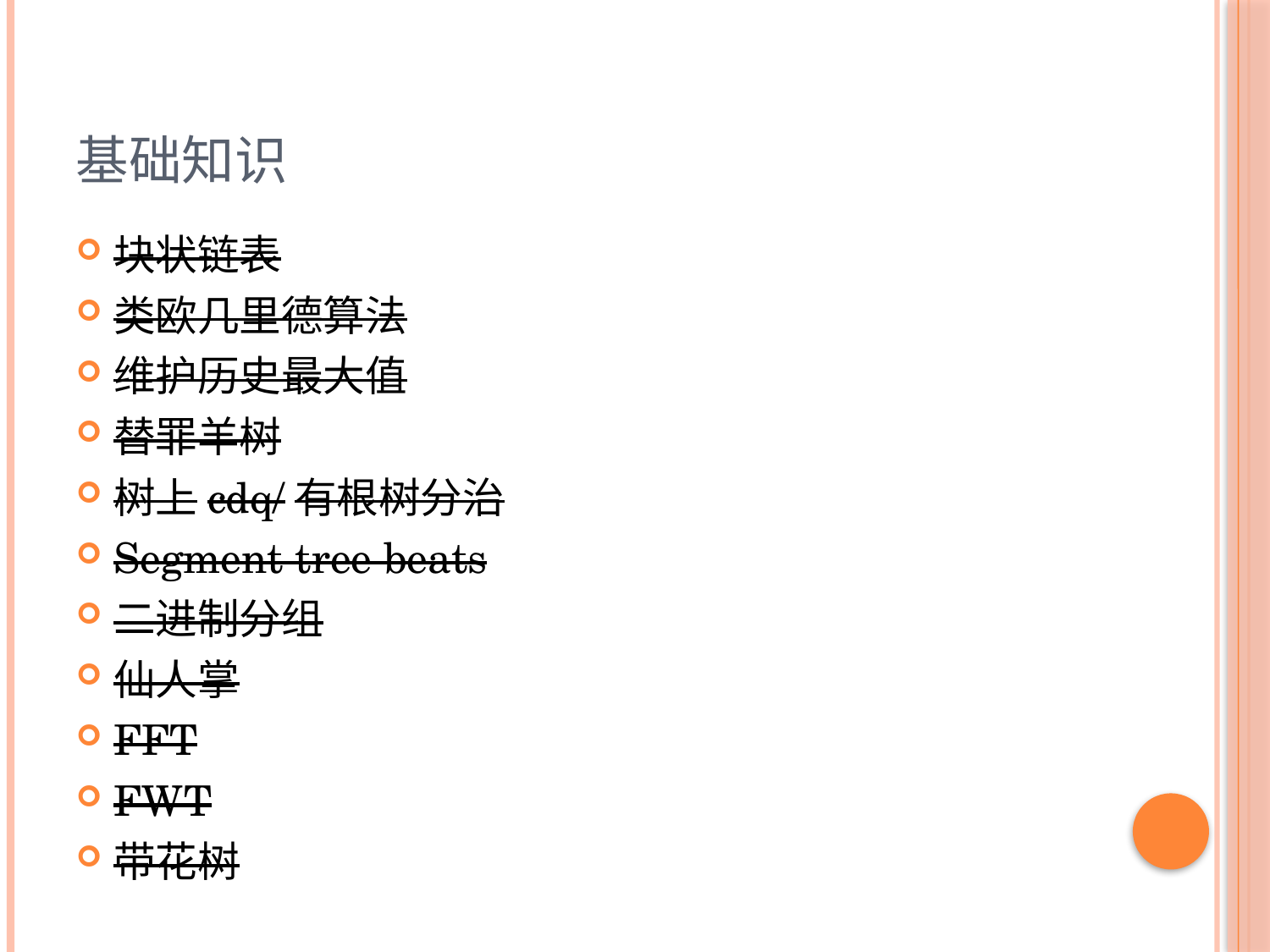

# 基础知识
块状链表
类欧几里德算法
维护历史最大值
替罪羊树
树上cdq/有根树分治
Segment tree beats
二进制分组
仙人掌
FFT
FWT
带花树